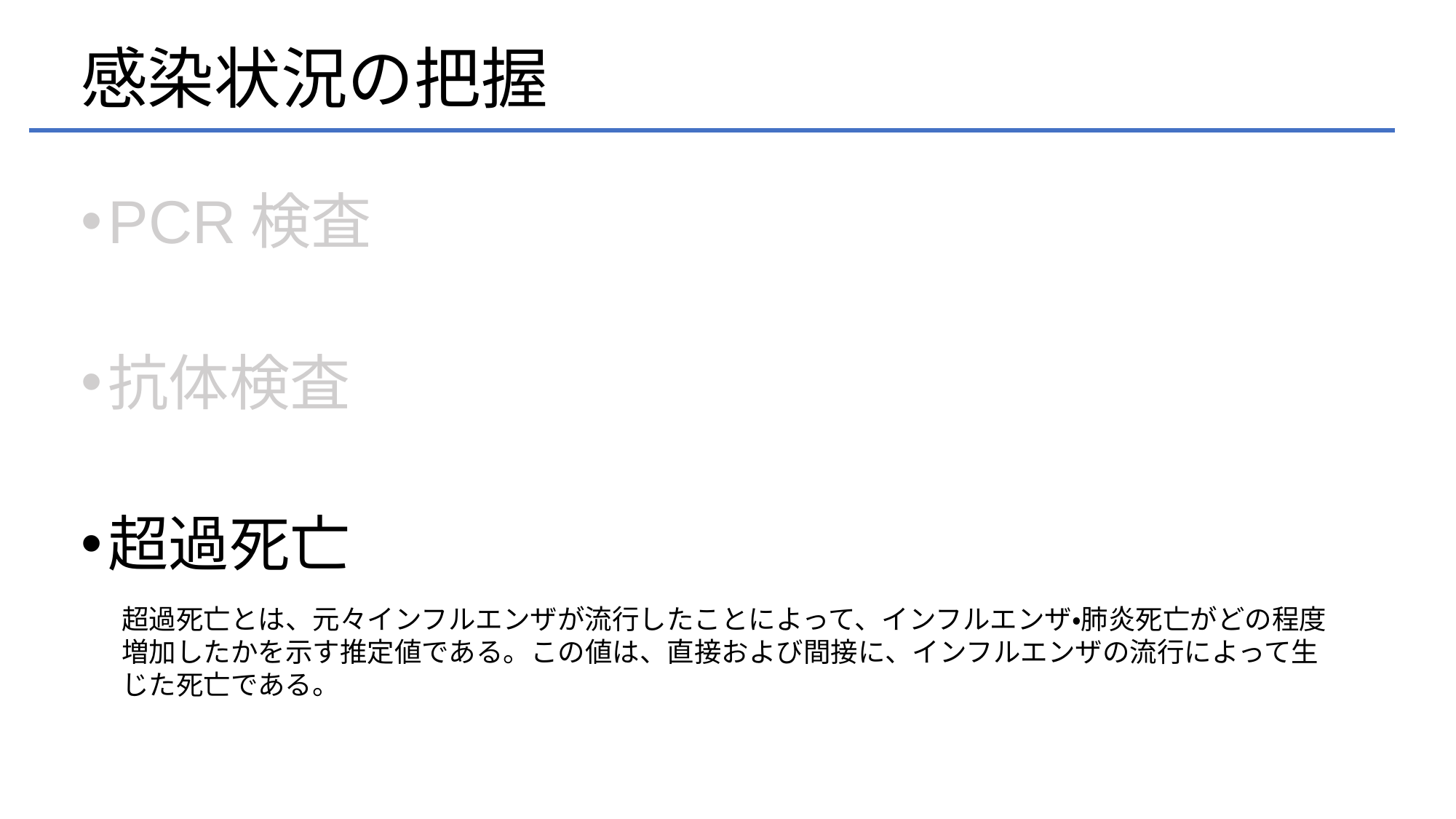

# 感染状況の把握
PCR検査

抗体検査

超過死亡

超過死亡とは、元々インフルエンザが流行したことによって、インフルエンザ・肺炎死亡がどの程度増加したかを示す推定値である。この値は、直接および間接に、インフルエンザの流行によって生じた死亡である。